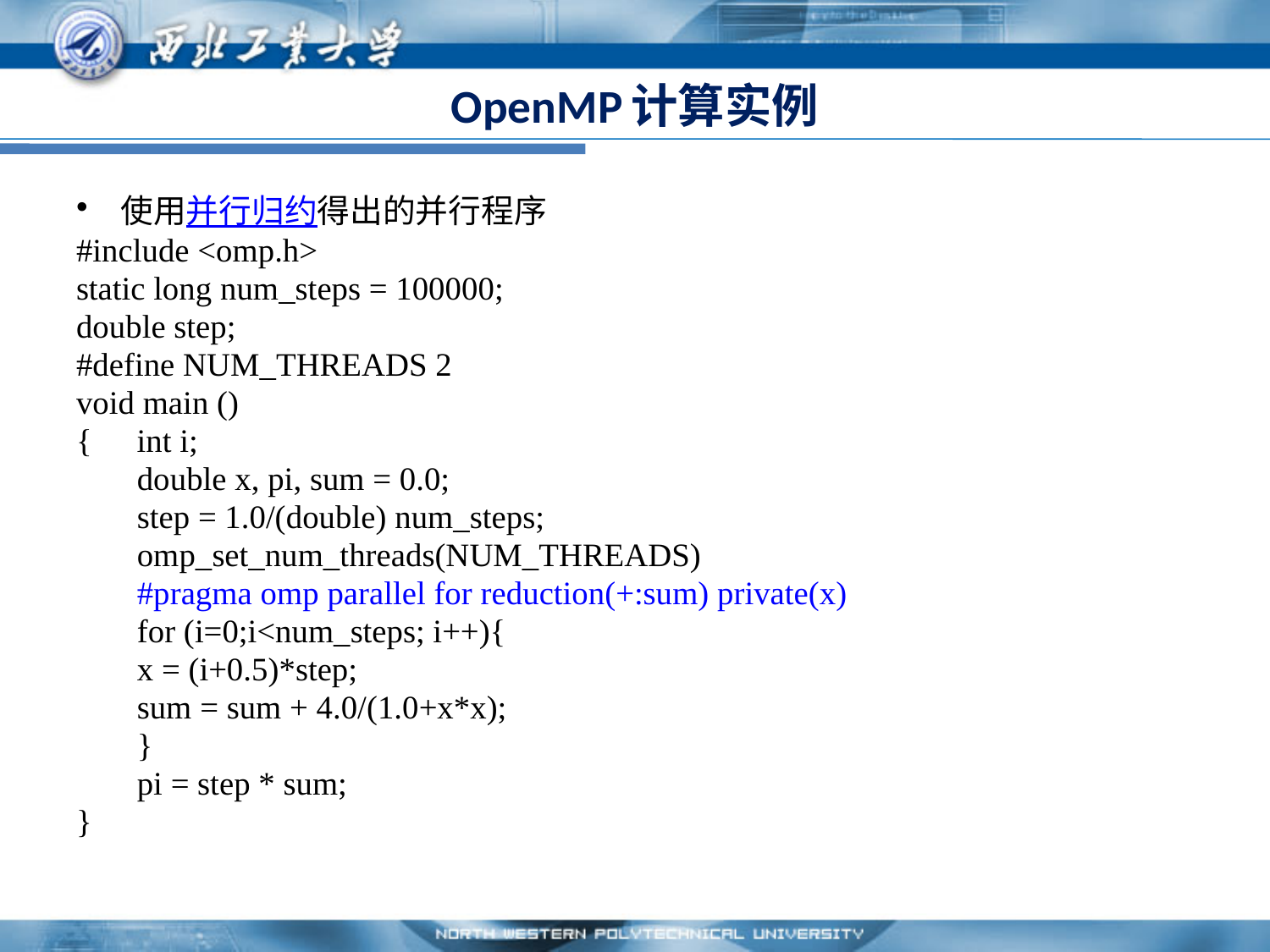

# OpenMP计算实例
使用并行归约得出的并行程序
#include <omp.h>
static long num_steps = 100000;
double step;
#define NUM_THREADS 2
void main ()
{	  int i;
	  double x, pi, sum = 0.0;
	  step = 1.0/(double) num_steps;
	  omp_set_num_threads(NUM_THREADS)
	  #pragma omp parallel for reduction(+:sum) private(x)
	  for (i=0;i<num_steps; i++){
		  x = (i+0.5)*step;
		  sum = sum + 4.0/(1.0+x*x);
	  }
	  pi = step * sum;
}